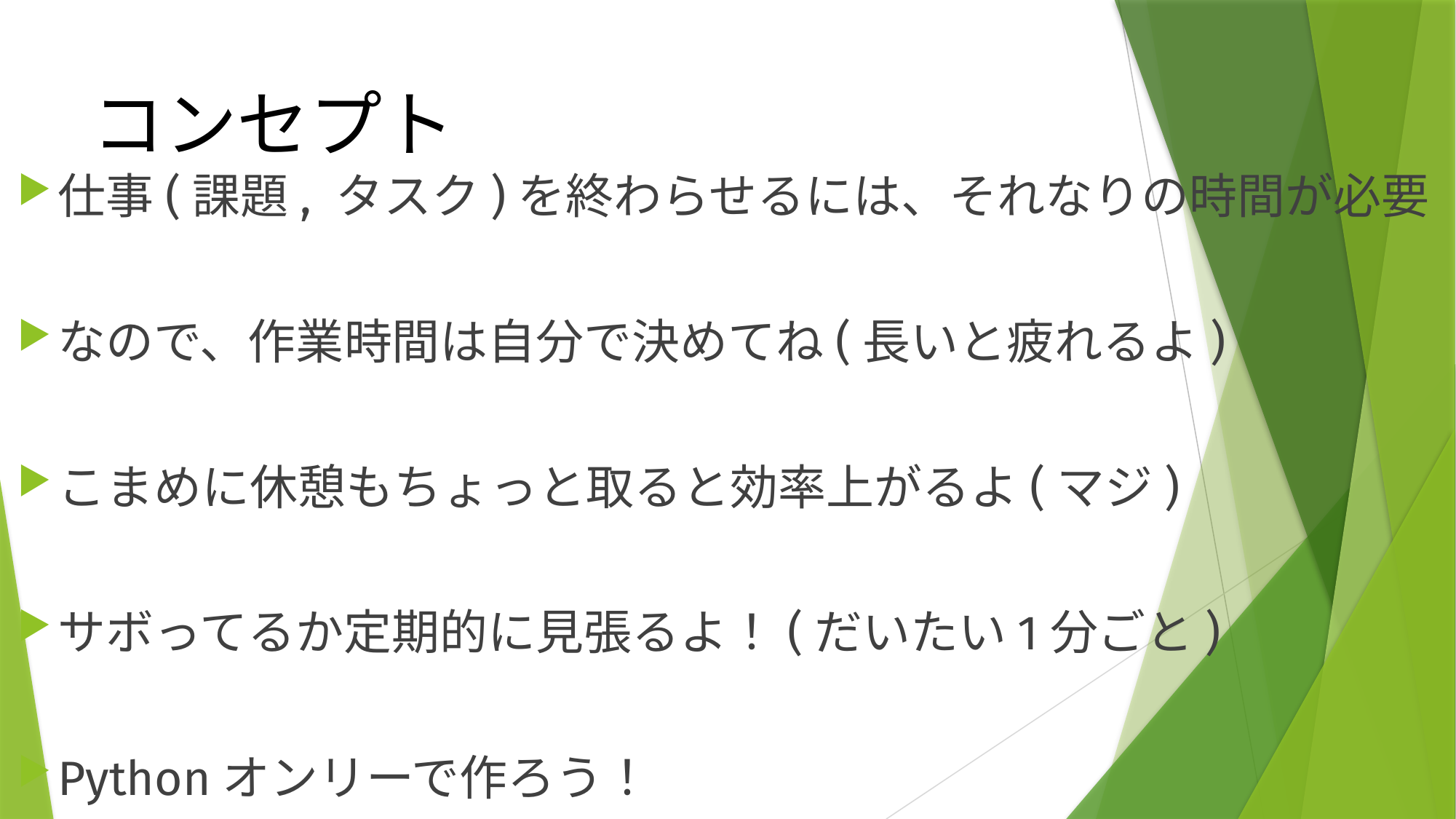

# コンセプト
仕事(課題, タスク)を終わらせるには、それなりの時間が必要

なので、作業時間は自分で決めてね(長いと疲れるよ)

こまめに休憩もちょっと取ると効率上がるよ(マジ)

サボってるか定期的に見張るよ！(だいたい1分ごと)

Pythonオンリーで作ろう！